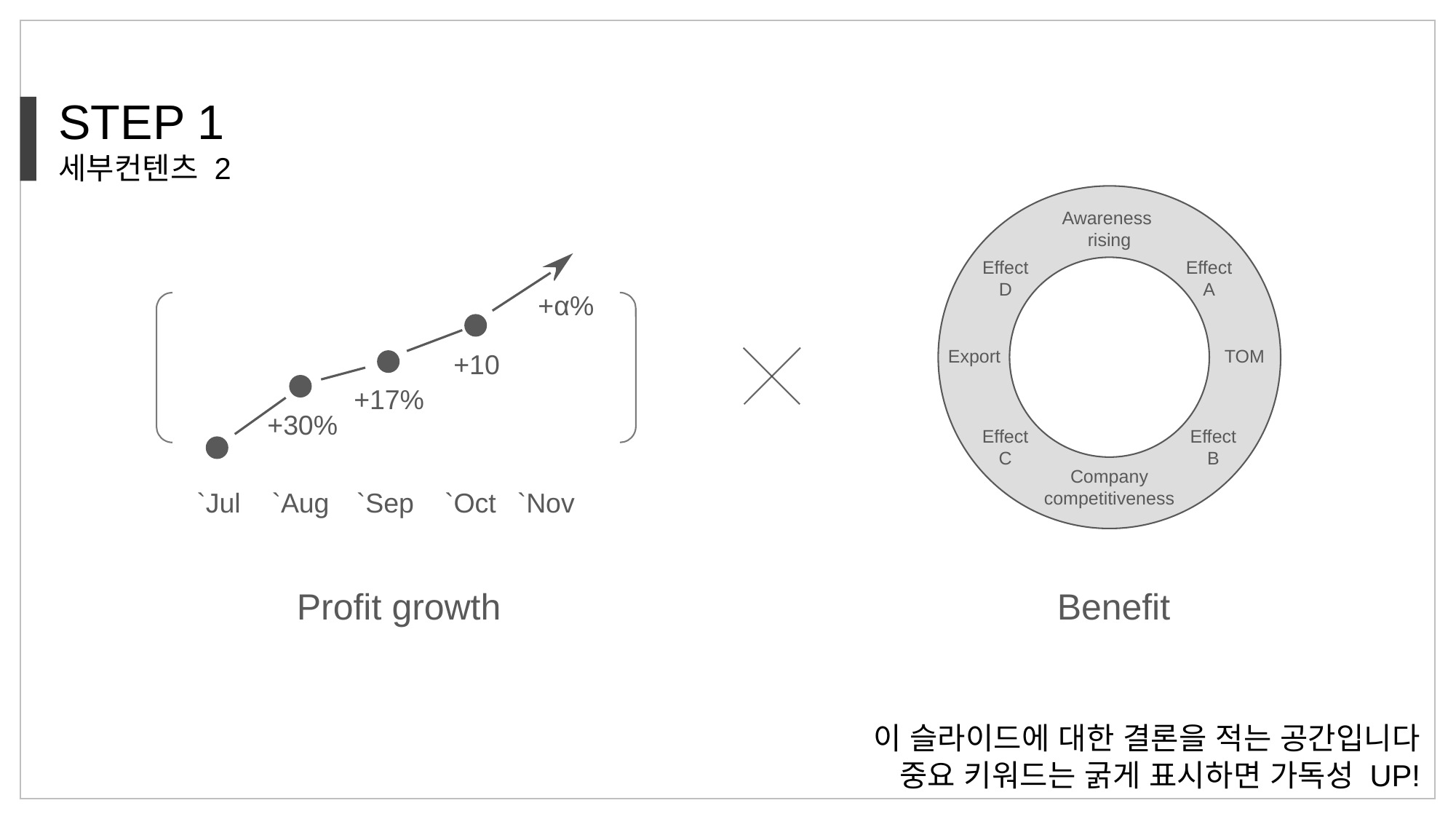

STEP 1
세부컨텐츠 2

Awareness
rising

Effect
D
Effect
A
+α%

Export
TOM
+10

+17%
+30%
Effect
C
Effect
B

Company competitiveness
`Jul
`Aug
`Sep
`Oct
`Nov
Profit growth
Benefit
이 슬라이드에 대한 결론을 적는 공간입니다
중요 키워드는 굵게 표시하면 가독성 UP!